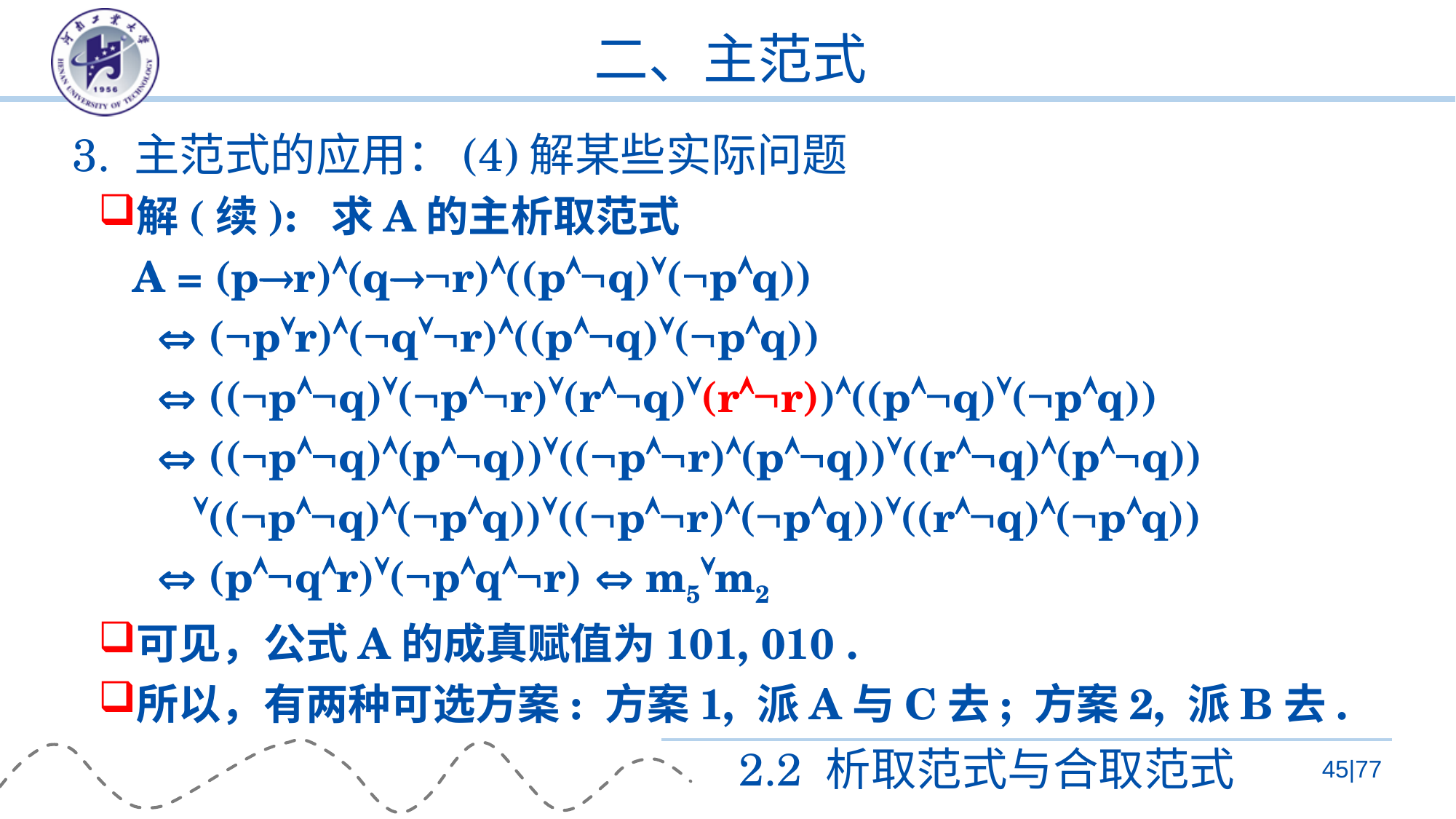

# 二、主范式
3. 主范式的应用：(4)解某些实际问题
解(续):  求A的主析取范式
A = (p→r)∧(q→¬r)∧((p∧¬q)∨(¬p∧q))
  ⇔ (¬p∨r)∧(¬q∨¬r)∧((p∧¬q)∨(¬p∧q))
  ⇔ ((¬p∧¬q)∨(¬p∧¬r)∨(r∧¬q)∨(r∧¬r))∧((p∧¬q)∨(¬p∧q))
  ⇔ ((¬p∧¬q)∧(p∧¬q))∨((¬p∧¬r)∧(p∧¬q))∨((r∧¬q)∧(p∧¬q))
     ∨((¬p∧¬q)∧(¬p∧q))∨((¬p∧¬r)∧(¬p∧q))∨((r∧¬q)∧(¬p∧q))
  ⇔ (p∧¬q∧r)∨(¬p∧q∧¬r) ⇔ m5∨m2
可见，公式A的成真赋值为101, 010 .
所以，有两种可选方案: 方案1, 派A与C去; 方案2, 派B去.
2.2 析取范式与合取范式
45|77